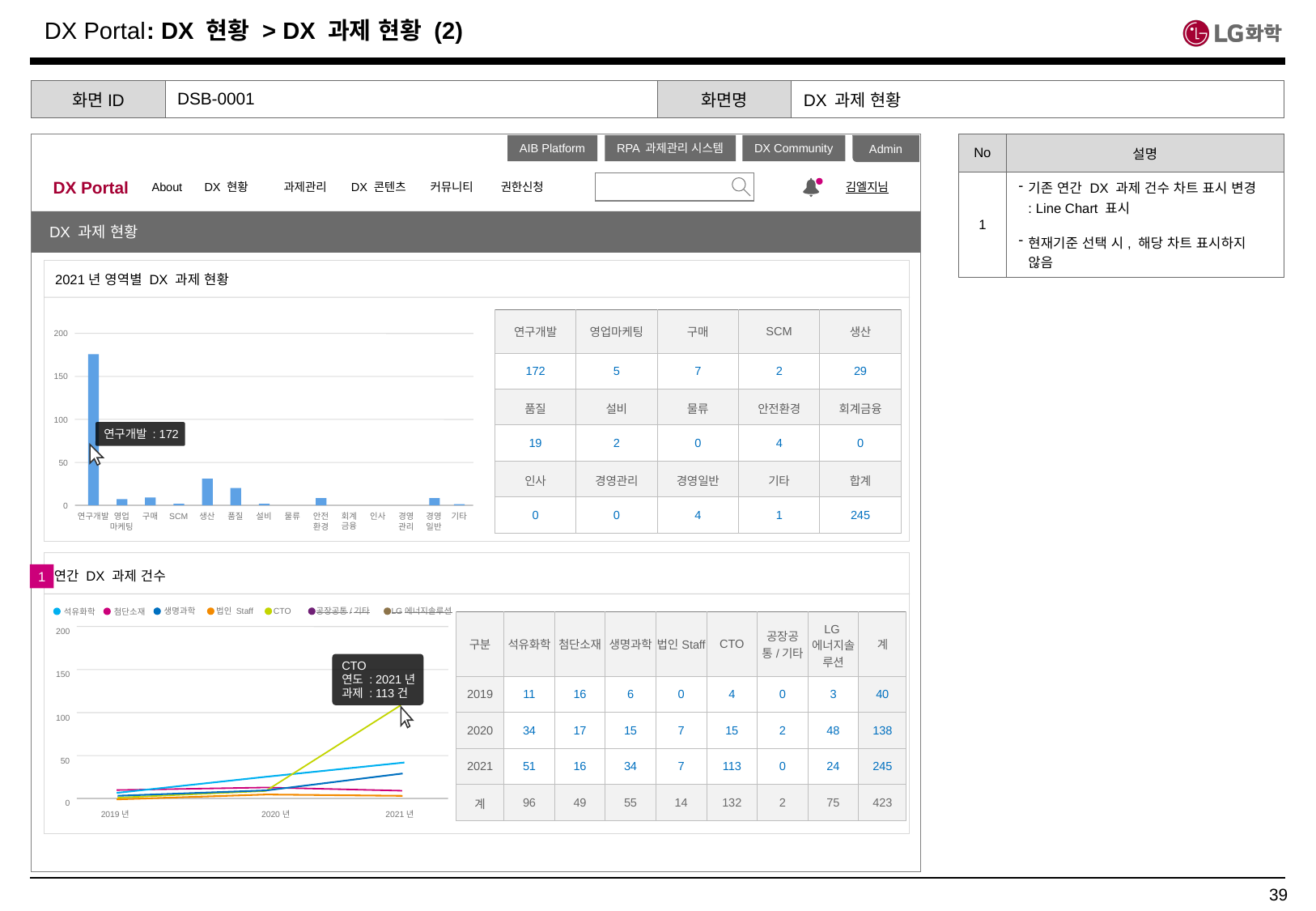

: DX 현황 > DX 과제 현황 (2)
| 화면ID | DSB-0001 | 화면명 | DX 과제 현황 |
| --- | --- | --- | --- |

| No | 설명 |
| --- | --- |
| 1 | 기존 연간 DX 과제 건수 차트 표시 변경 : Line Chart 표시 현재기준 선택 시, 해당 차트 표시하지 않음 |

Admin
DX Portal

About
DX 현황
과제관리
DX 콘텐츠
커뮤니티
권한신청
김엘지님

AIB Platform
RPA 과제관리 시스템
DX Community
공지사항

DX 과제 현황

2021년 영역별 DX 과제 현황

| 연구개발 | 영업마케팅 | 구매 | SCM | 생산 |
| --- | --- | --- | --- | --- |
| 172 | 5 | 7 | 2 | 29 |
| 품질 | 설비 | 물류 | 안전환경 | 회계금융 |
| 19 | 2 | 0 | 4 | 0 |
| 인사 | 경영관리 | 경영일반 | 기타 | 합계 |
| 0 | 0 | 4 | 1 | 245 |
200
150
100
50
0

회계
금융
연구개발
영업
마케팅
구매
SCM
생산
품질
설비
물류
안전
환경
인사
경영
관리
경영
일반
기타
연구개발 : 172

연간 DX 과제 건수
1

생명과학
법인 Staff
CTO
공장공통/기타
LG에너지솔루션
석유화학
첨단소재

| 구분 | 석유화학 | 첨단소재 | 생명과학 | 법인Staff | CTO | 공장공통/기타 | LG에너지솔루션 | 계 |
| --- | --- | --- | --- | --- | --- | --- | --- | --- |
| 2019 | 11 | 16 | 6 | 0 | 4 | 0 | 3 | 40 |
| 2020 | 34 | 17 | 15 | 7 | 15 | 2 | 48 | 138 |
| 2021 | 51 | 16 | 34 | 7 | 113 | 0 | 24 | 245 |
| 계 | 96 | 49 | 55 | 14 | 132 | 2 | 75 | 423 |
200
150
100
50
0

CTO
연도 : 2021년
과제 : 113건

Ⓒ LG Chem. All Rights Reserved.
2019년
2020년
2021년